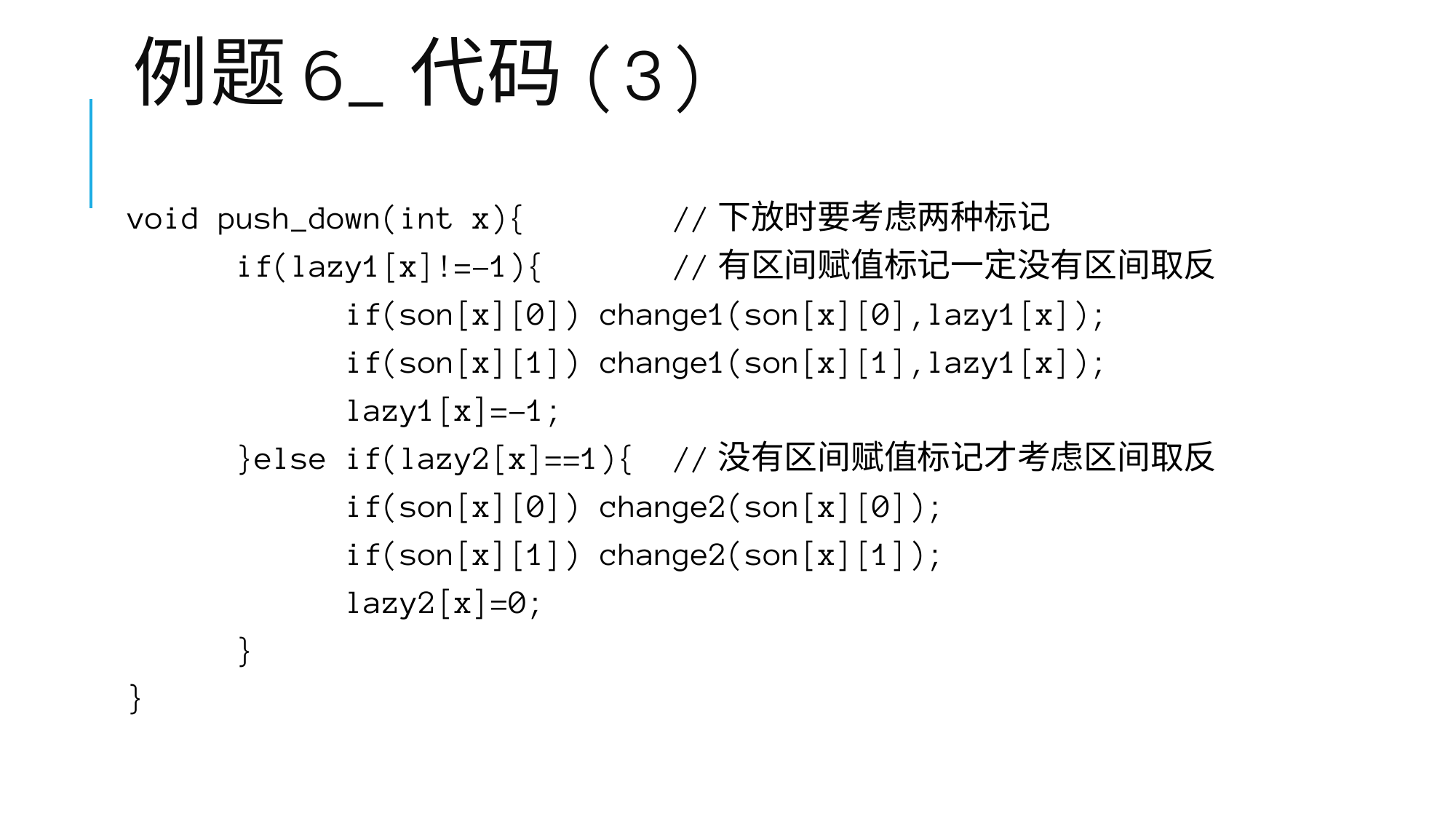

# 例题6_代码(3)
void push_down(int x){		//下放时要考虑两种标记
	if(lazy1[x]!=-1){		//有区间赋值标记一定没有区间取反
		if(son[x][0]) change1(son[x][0],lazy1[x]);
		if(son[x][1]) change1(son[x][1],lazy1[x]);
		lazy1[x]=-1;
	}else if(lazy2[x]==1){	//没有区间赋值标记才考虑区间取反
		if(son[x][0]) change2(son[x][0]);
		if(son[x][1]) change2(son[x][1]);
		lazy2[x]=0;
	}
}